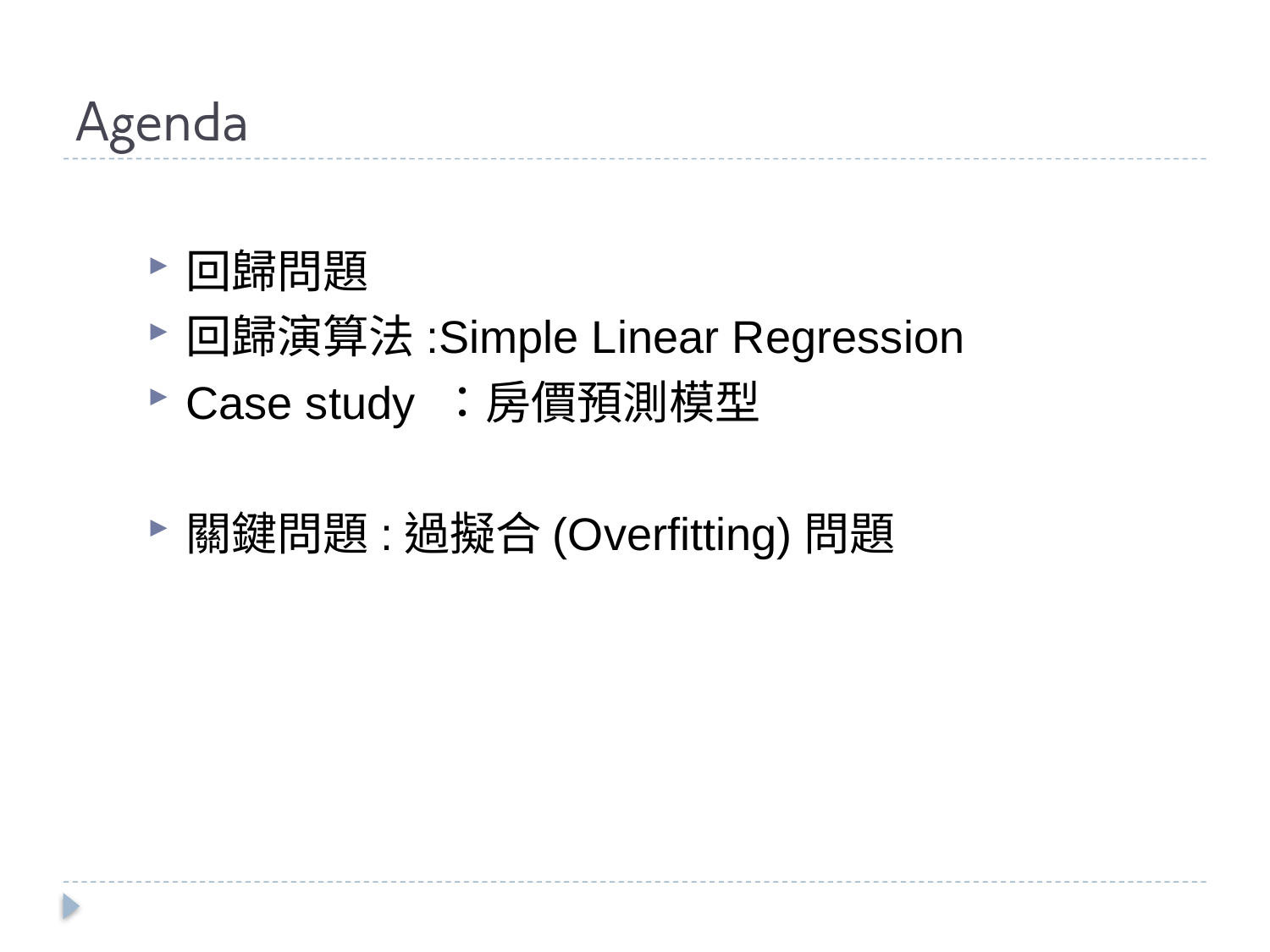

# Agenda
回歸問題
回歸演算法:Simple Linear Regression
Case study ：房價預測模型

關鍵問題:過擬合(Overfitting)問題